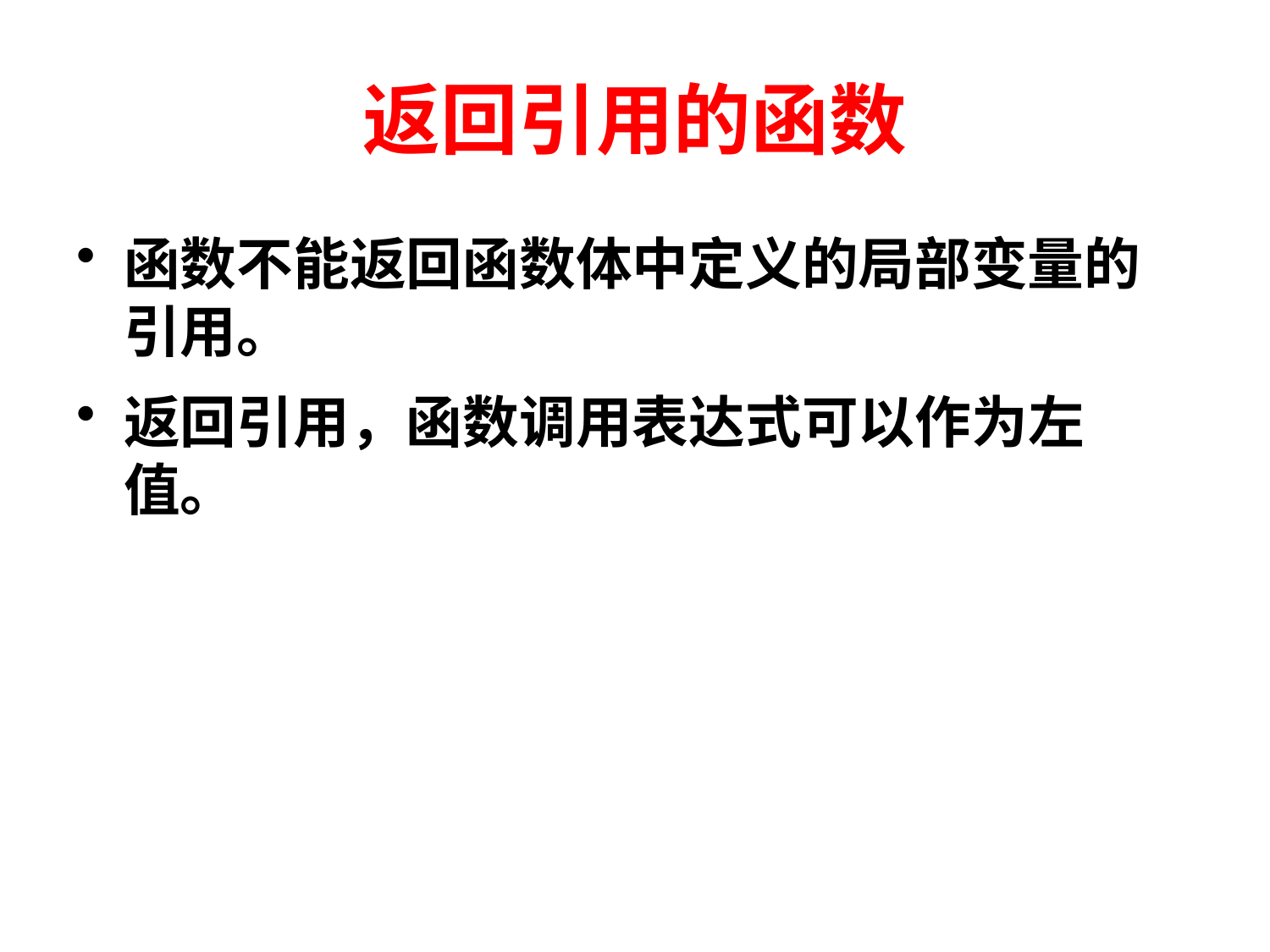

# 返回引用的函数
函数不能返回函数体中定义的局部变量的引用。
返回引用，函数调用表达式可以作为左值。